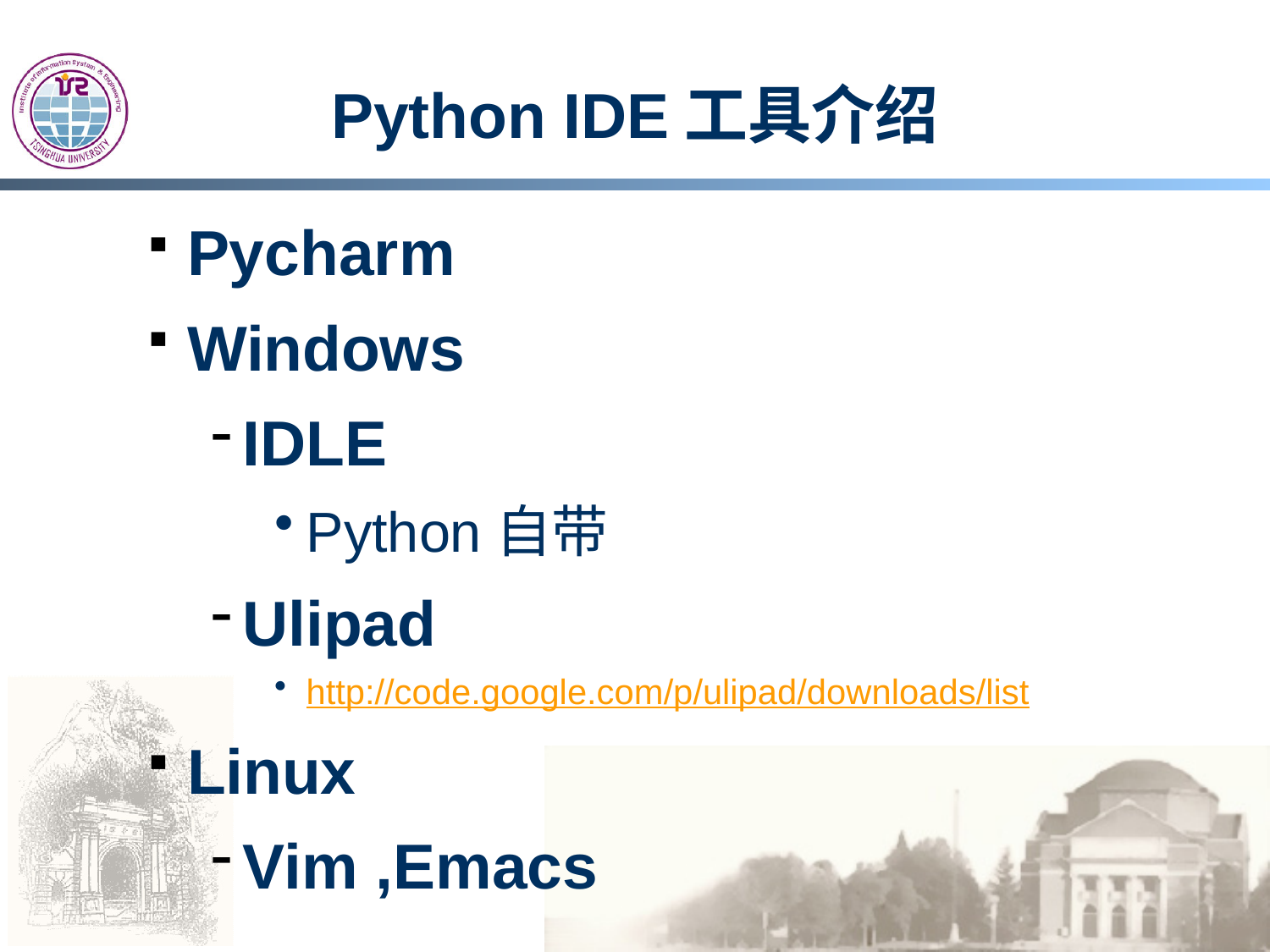

# Python IDE工具介绍
Pycharm
Windows
IDLE
Python自带
Ulipad
http://code.google.com/p/ulipad/downloads/list
Linux
Vim ,Emacs